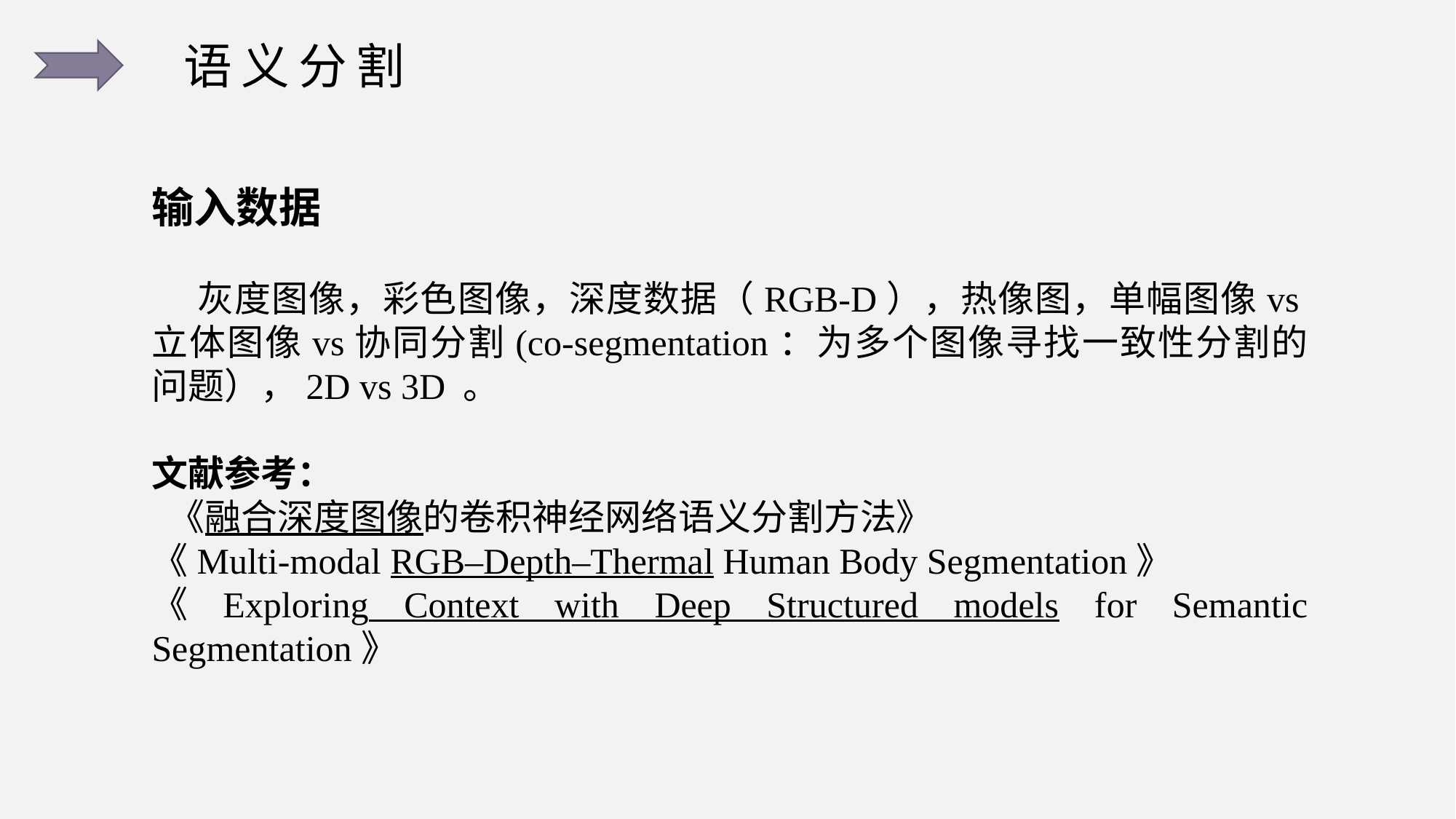

语义分割

输入数据

    灰度图像，彩色图像，深度数据（RGB-D），热像图，单幅图像vs立体图像vs协同分割(co-segmentation：为多个图像寻找一致性分割的问题），2D vs 3D 。

文献参考：
 《融合深度图像的卷积神经网络语义分割方法》
《Multi-modal RGB–Depth–Thermal Human Body Segmentation》
《Exploring Context with Deep Structured models for Semantic Segmentation》